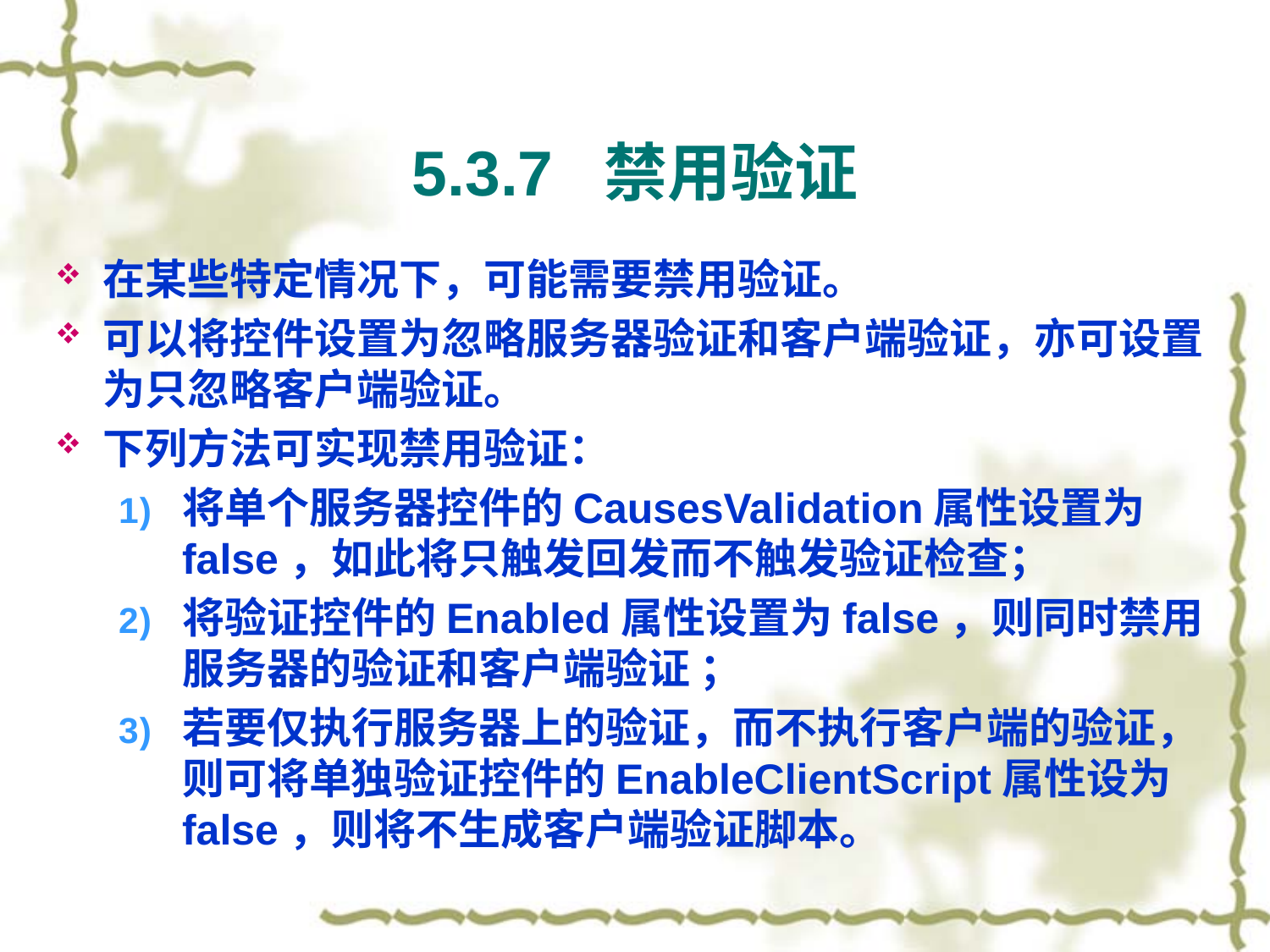

# 5.3.7  禁用验证
在某些特定情况下，可能需要禁用验证。
可以将控件设置为忽略服务器验证和客户端验证，亦可设置为只忽略客户端验证。
下列方法可实现禁用验证：
将单个服务器控件的CausesValidation属性设置为false，如此将只触发回发而不触发验证检查；
将验证控件的Enabled属性设置为false，则同时禁用服务器的验证和客户端验证 ；
若要仅执行服务器上的验证，而不执行客户端的验证，则可将单独验证控件的EnableClientScript属性设为false，则将不生成客户端验证脚本。